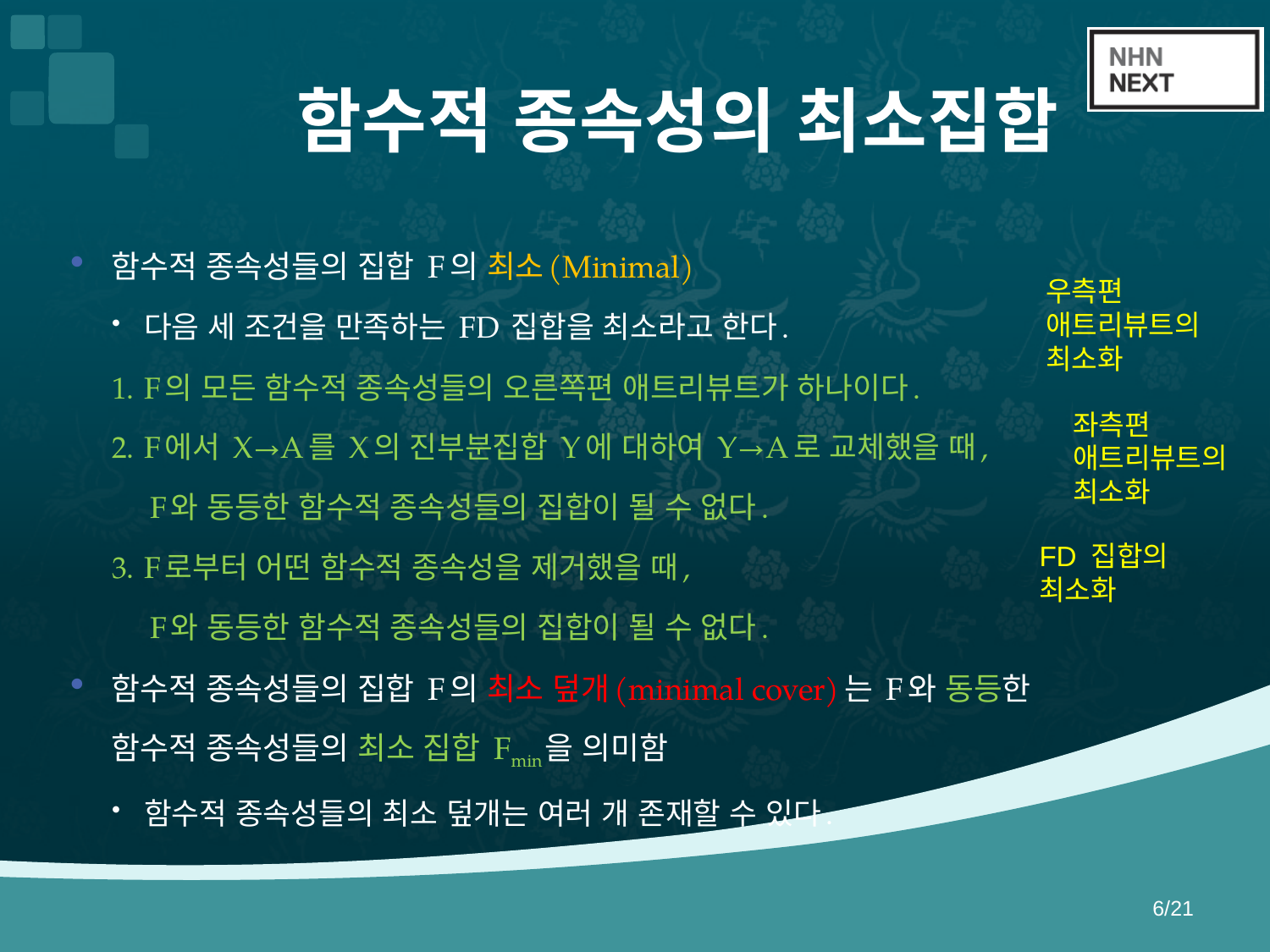

# 함수적 종속성의 최소집합
함수적 종속성들의 집합 F의 최소(Minimal)
다음 세 조건을 만족하는 FD 집합을 최소라고 한다.
1.	F의 모든 함수적 종속성들의 오른쪽편 애트리뷰트가 하나이다.
2.	F에서 X→A를 X의 진부분집합 Y에 대하여 Y→A로 교체했을 때,
     F와 동등한 함수적 종속성들의 집합이 될 수 없다.
3.	F로부터 어떤 함수적 종속성을 제거했을 때,
     F와 동등한 함수적 종속성들의 집합이 될 수 없다.
함수적 종속성들의 집합 F의 최소 덮개(minimal cover)는 F와 동등한
함수적 종속성들의 최소 집합 Fmin을 의미함
함수적 종속성들의 최소 덮개는 여러 개 존재할 수 있다.
우측편 애트리뷰트의 최소화
좌측편 애트리뷰트의 최소화
FD 집합의 최소화
6/21